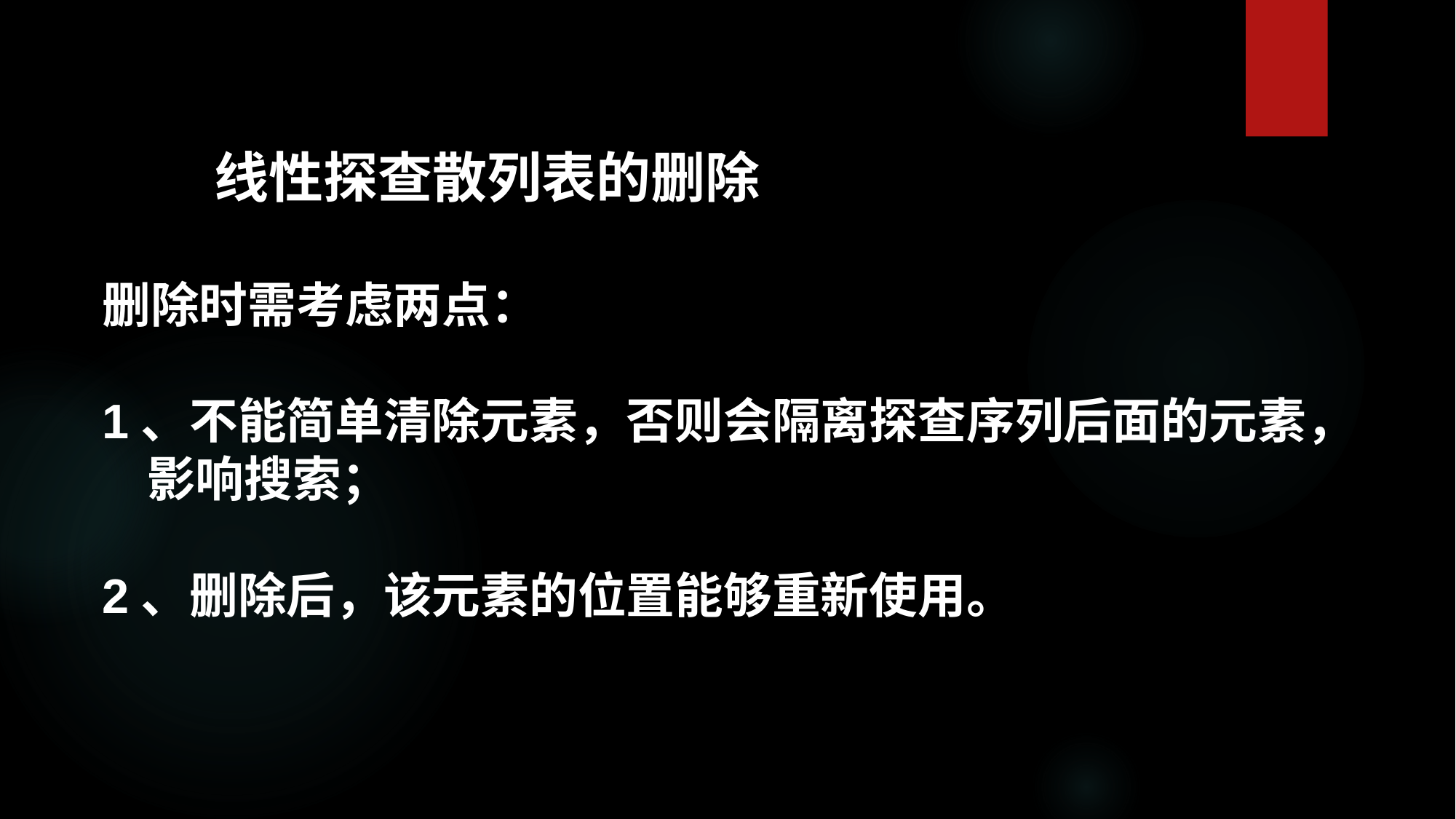

线性探查散列表的删除

删除时需考虑两点：

1、不能简单清除元素，否则会隔离探查序列后面的元素，
   影响搜索；

2、删除后，该元素的位置能够重新使用。